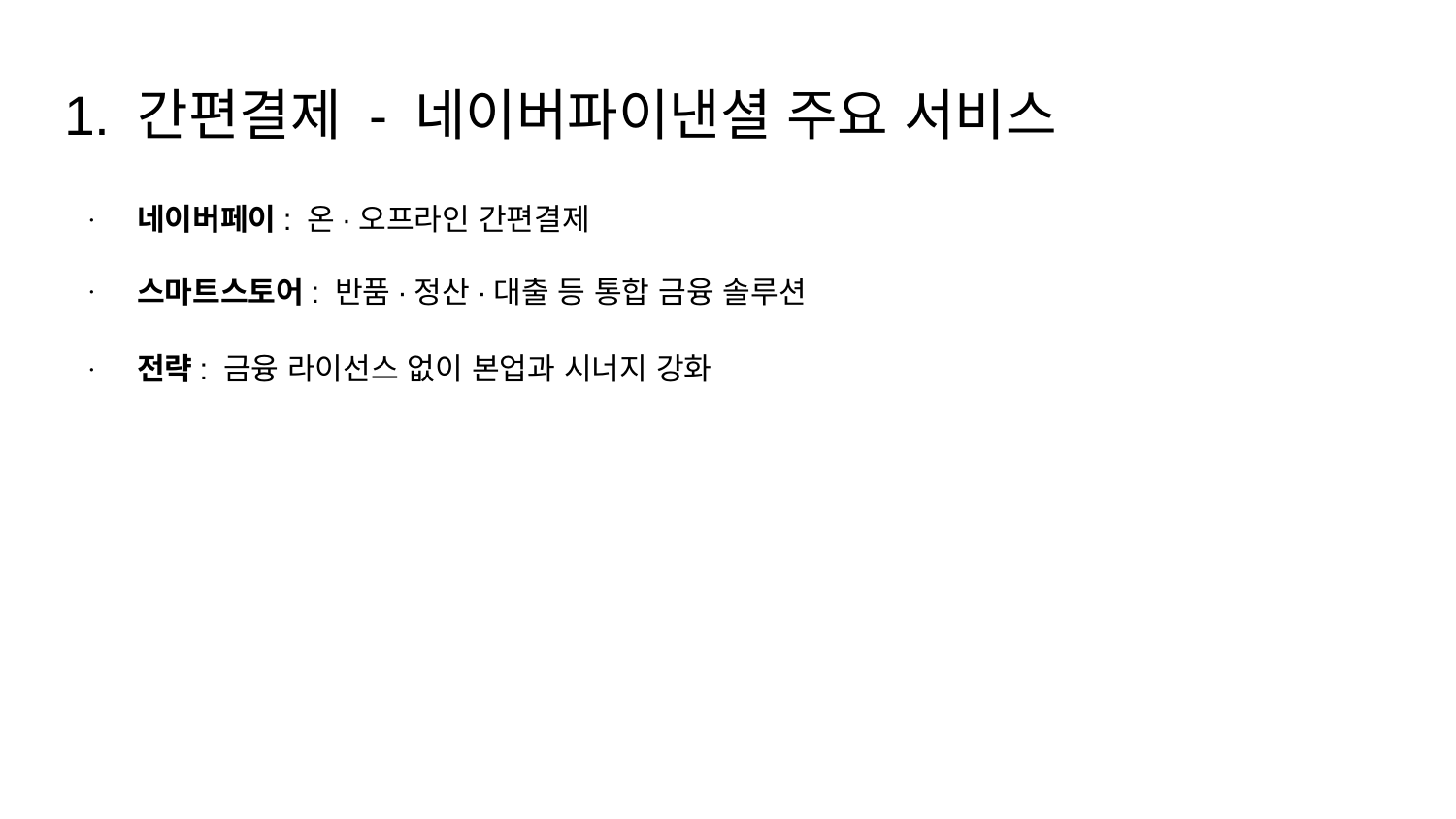

# 1. 간편결제 - 네이버파이낸셜 주요 서비스
네이버페이: 온·오프라인 간편결제
스마트스토어: 반품·정산·대출 등 통합 금융 솔루션
전략: 금융 라이선스 없이 본업과 시너지 강화